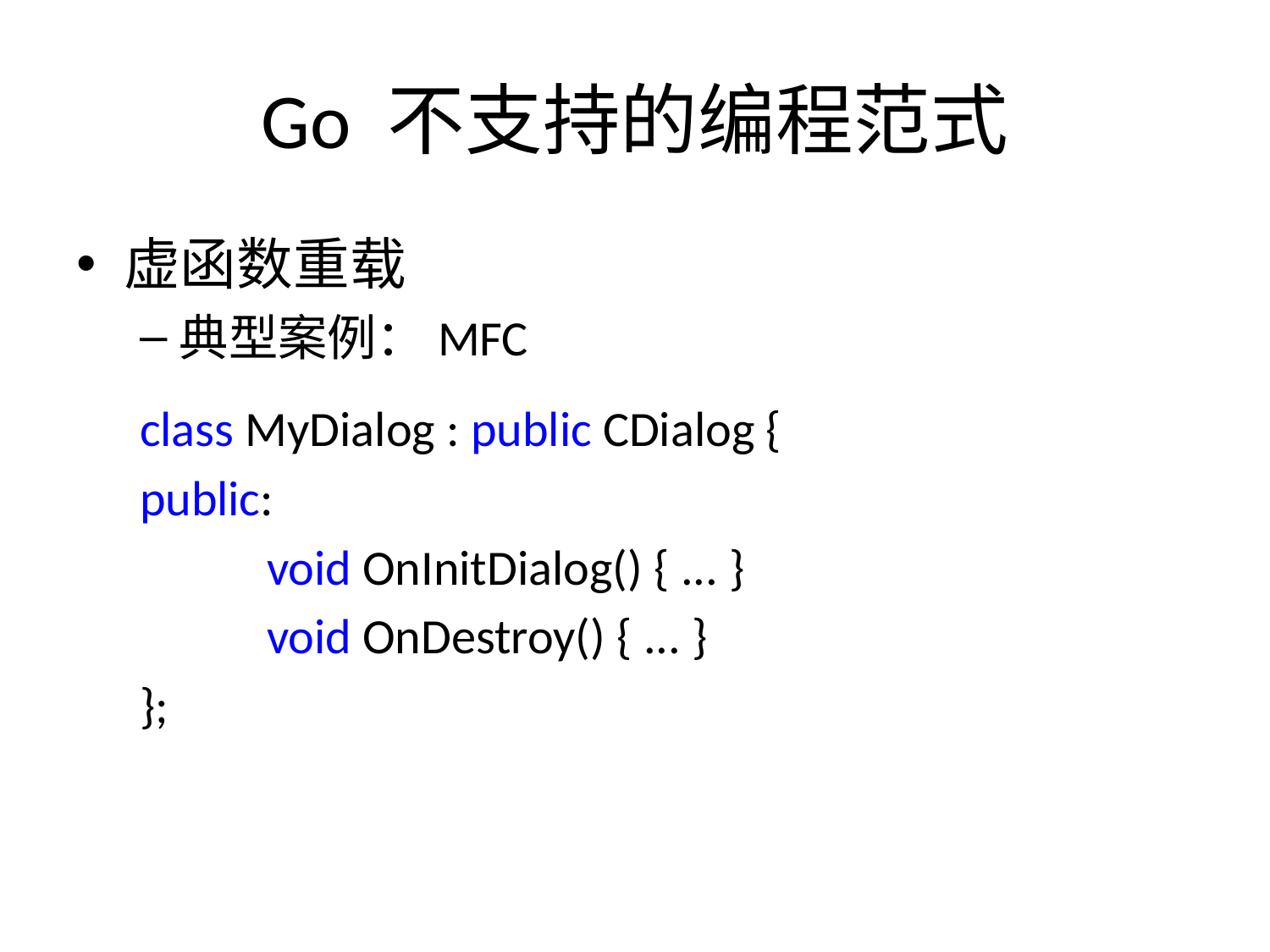

# Go 不支持的编程范式
虚函数重载
典型案例：MFC

class MyDialog : public CDialog {
public:
	void OnInitDialog() { ... }
	void OnDestroy() { ... }
};